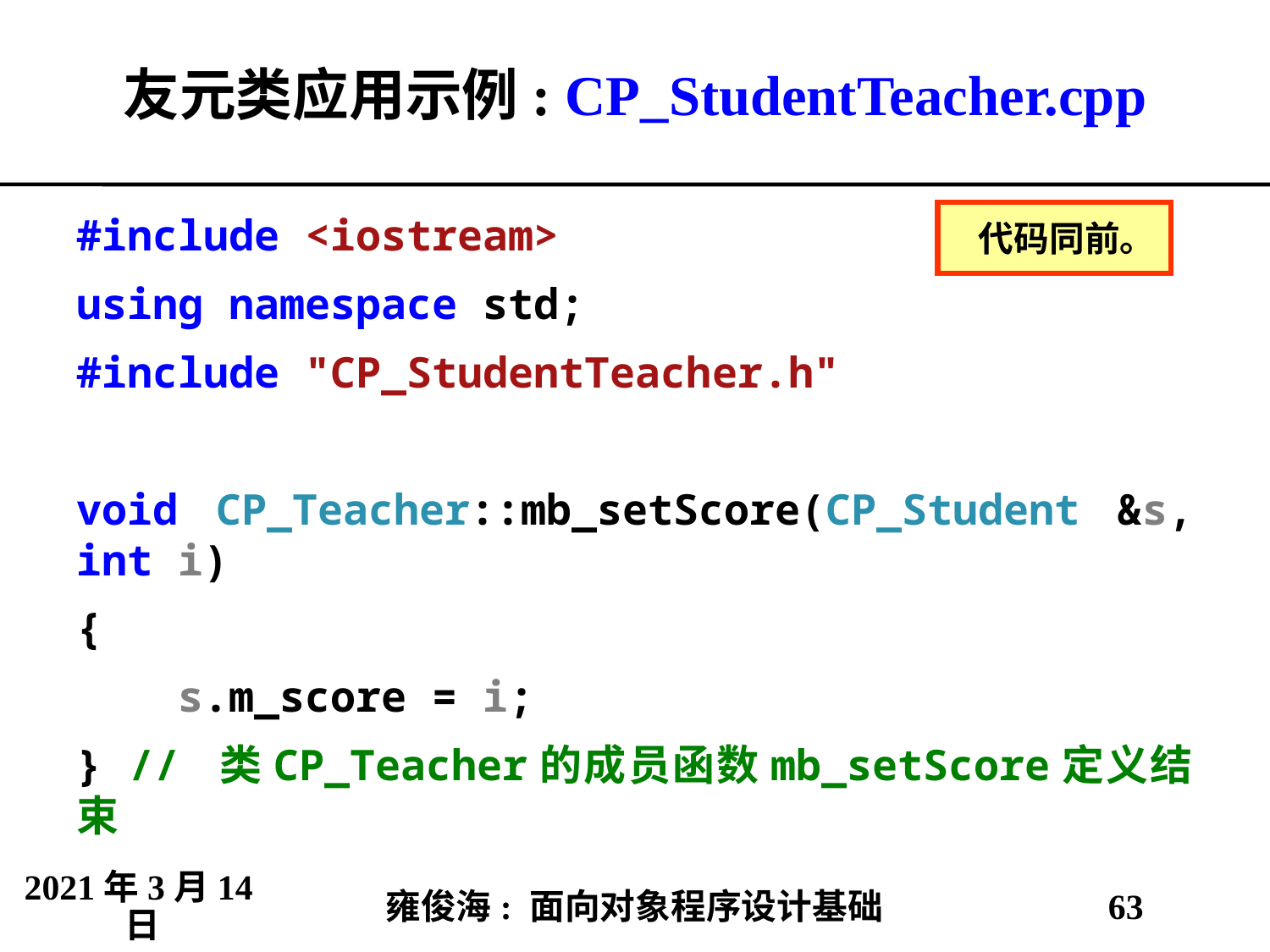

# 友元类应用示例: CP_StudentTeacher.cpp

代码同前。
#include <iostream>
using namespace std;
#include "CP_StudentTeacher.h"

void CP_Teacher::mb_setScore(CP_Student &s, int i)
{
    s.m_score = i;
} // 类CP_Teacher的成员函数mb_setScore定义结束
2021年3月14日
雍俊海: 面向对象程序设计基础
63